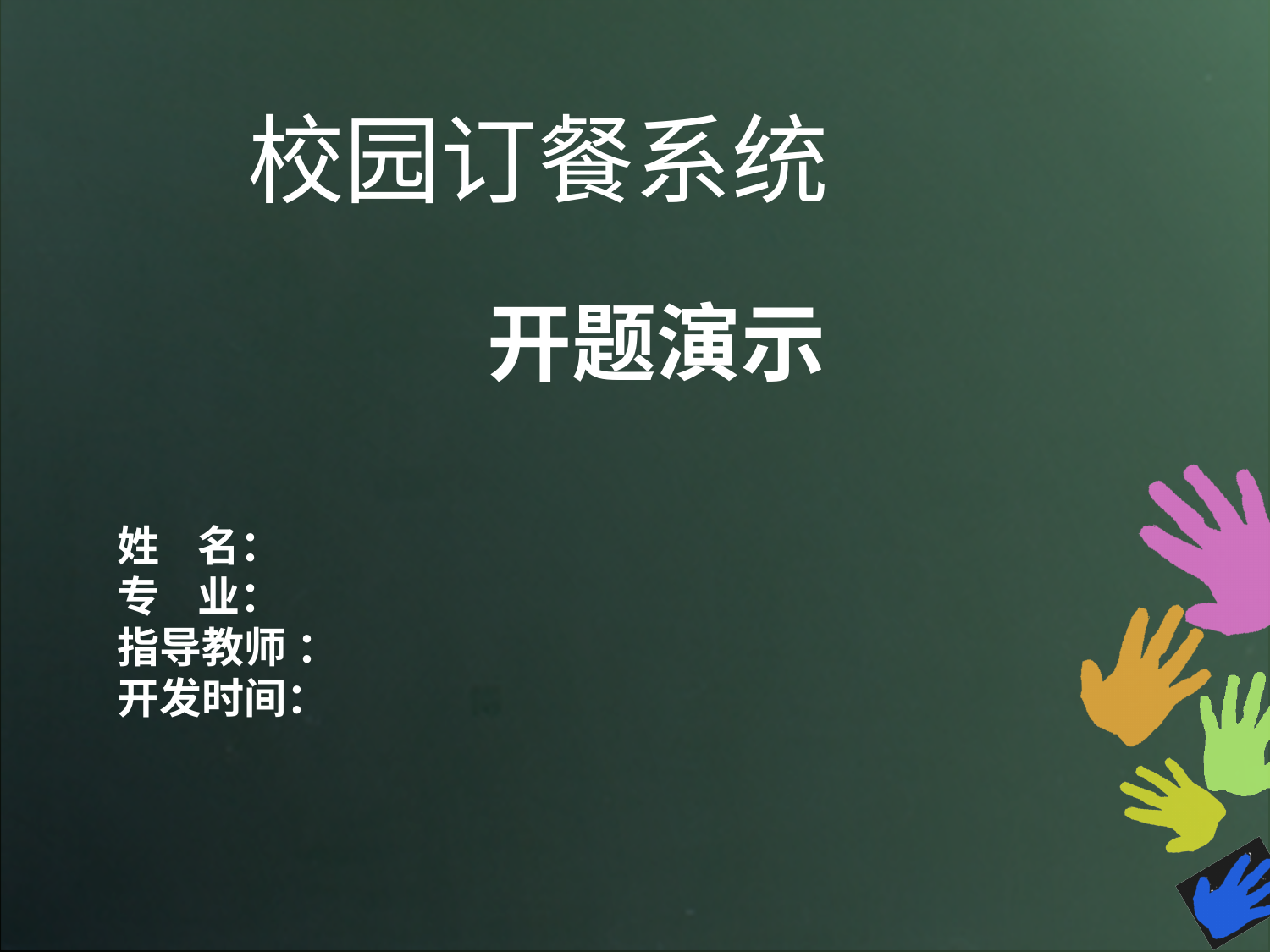

# 校园订餐系统
开题演示

姓    名：
专    业：
指导教师 ：
开发时间：